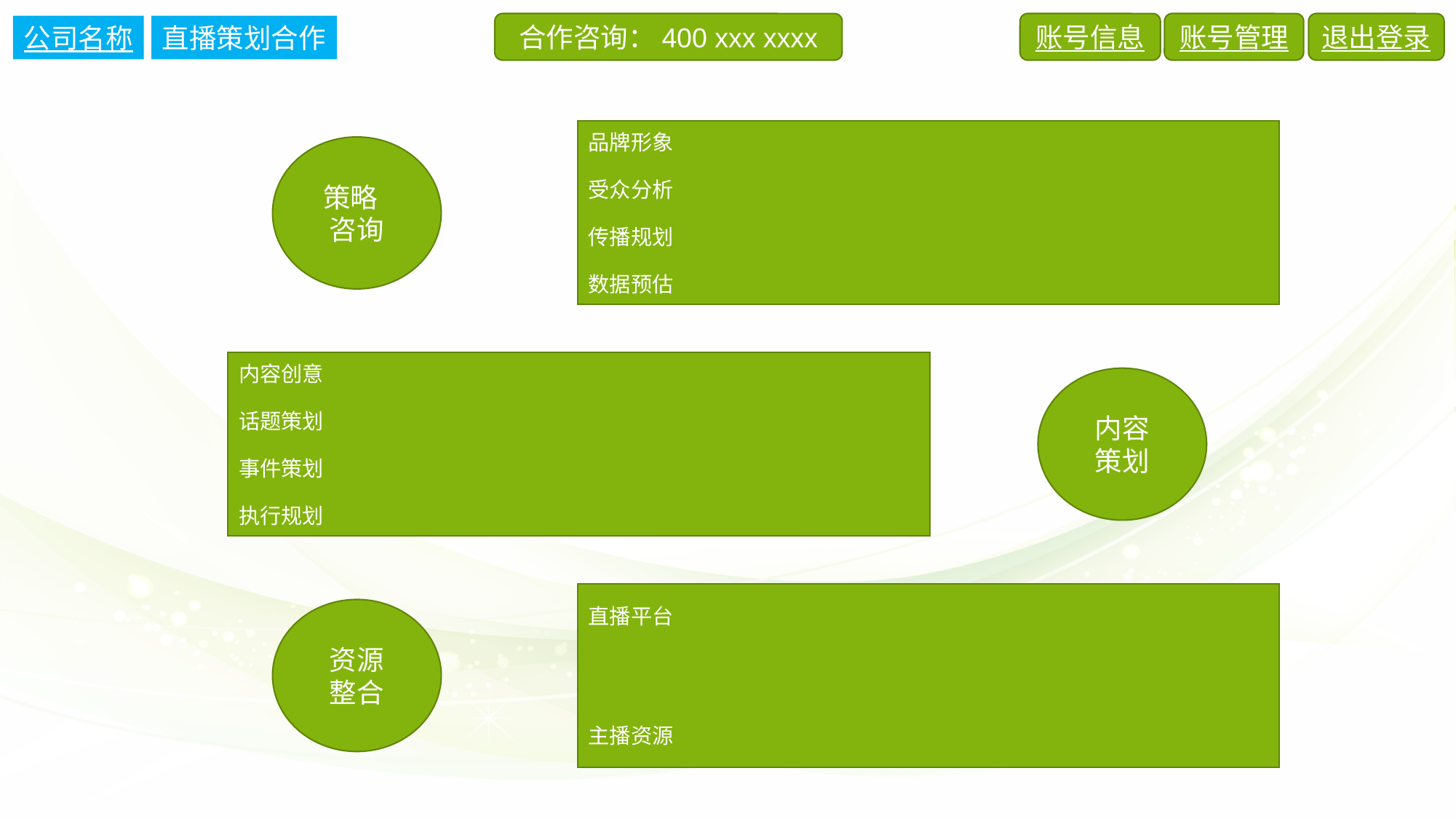

合作咨询：400 xxx xxxx
账号信息
账号管理
退出登录
公司名称
直播策划合作
品牌形象

受众分析

传播规划

数据预估
策略   咨询
内容创意

话题策划

事件策划

执行规划
内容
策划
直播平台

主播资源
资源
整合